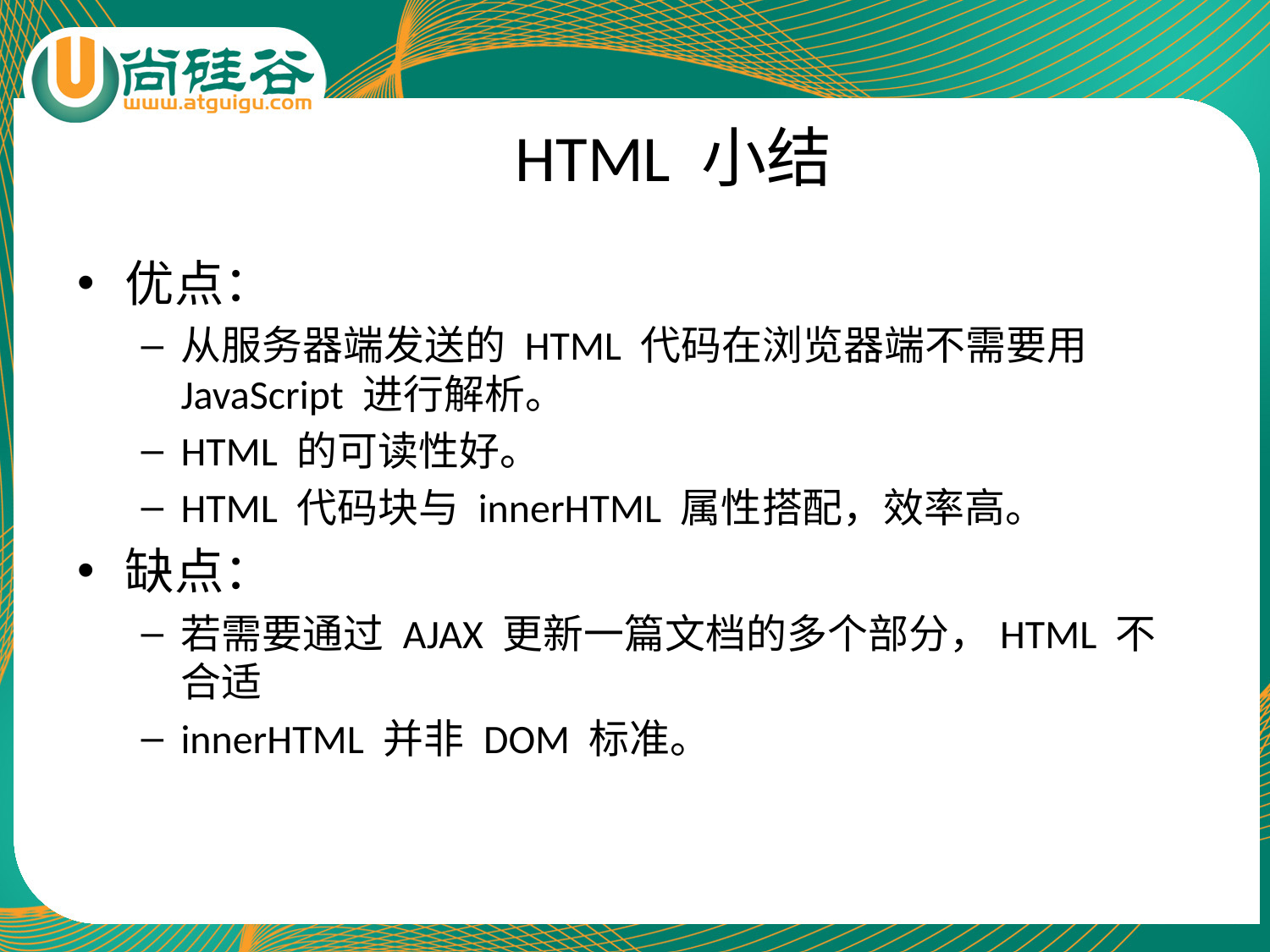

# HTML 小结
优点：
从服务器端发送的 HTML 代码在浏览器端不需要用 JavaScript 进行解析。
HTML 的可读性好。
HTML 代码块与 innerHTML 属性搭配，效率高。
缺点：
若需要通过 AJAX 更新一篇文档的多个部分，HTML 不合适
innerHTML 并非 DOM 标准。